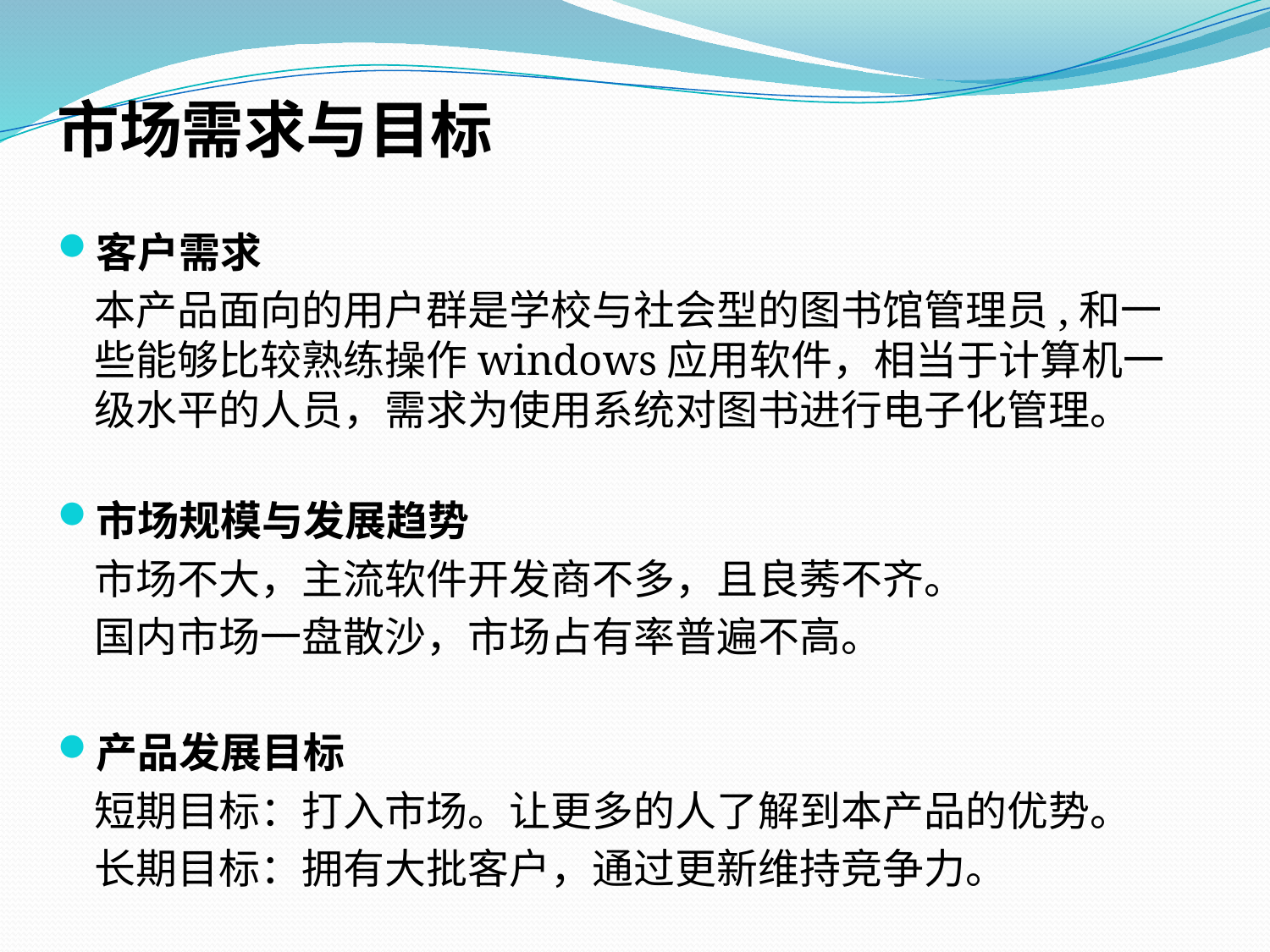

市场需求与目标

客户需求
	本产品面向的用户群是学校与社会型的图书馆管理员,和一些能够比较熟练操作windows应用软件，相当于计算机一级水平的人员，需求为使用系统对图书进行电子化管理。

市场规模与发展趋势
	市场不大，主流软件开发商不多，且良莠不齐。
	国内市场一盘散沙，市场占有率普遍不高。

产品发展目标
	短期目标：打入市场。让更多的人了解到本产品的优势。
	长期目标：拥有大批客户，通过更新维持竞争力。